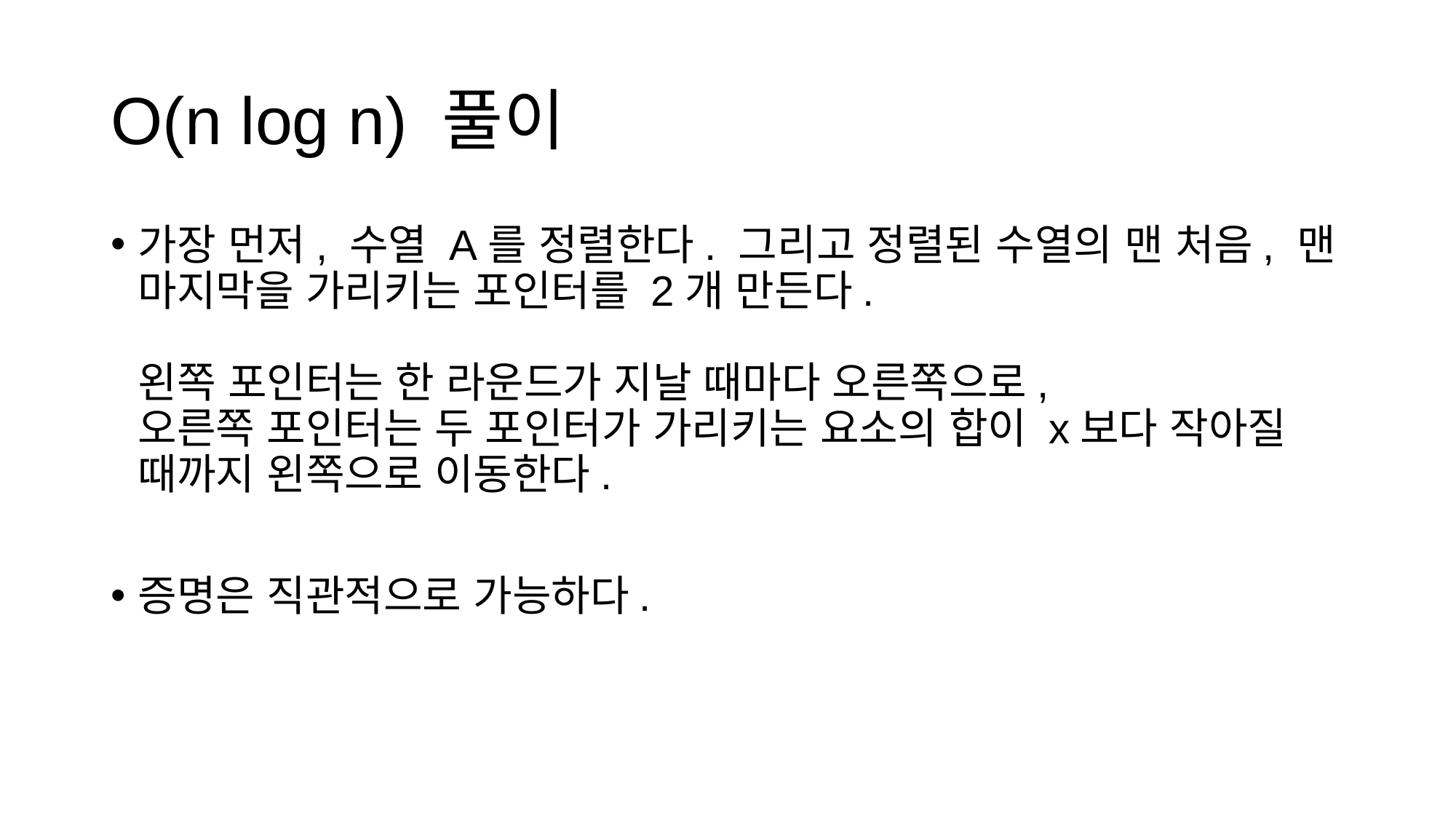

# O(n log n) 풀이
가장 먼저, 수열 A를 정렬한다. 그리고 정렬된 수열의 맨 처음, 맨 마지막을 가리키는 포인터를 2개 만든다.
왼쪽 포인터는 한 라운드가 지날 때마다 오른쪽으로,
오른쪽 포인터는 두 포인터가 가리키는 요소의 합이 x보다 작아질 때까지 왼쪽으로 이동한다.

증명은 직관적으로 가능하다.